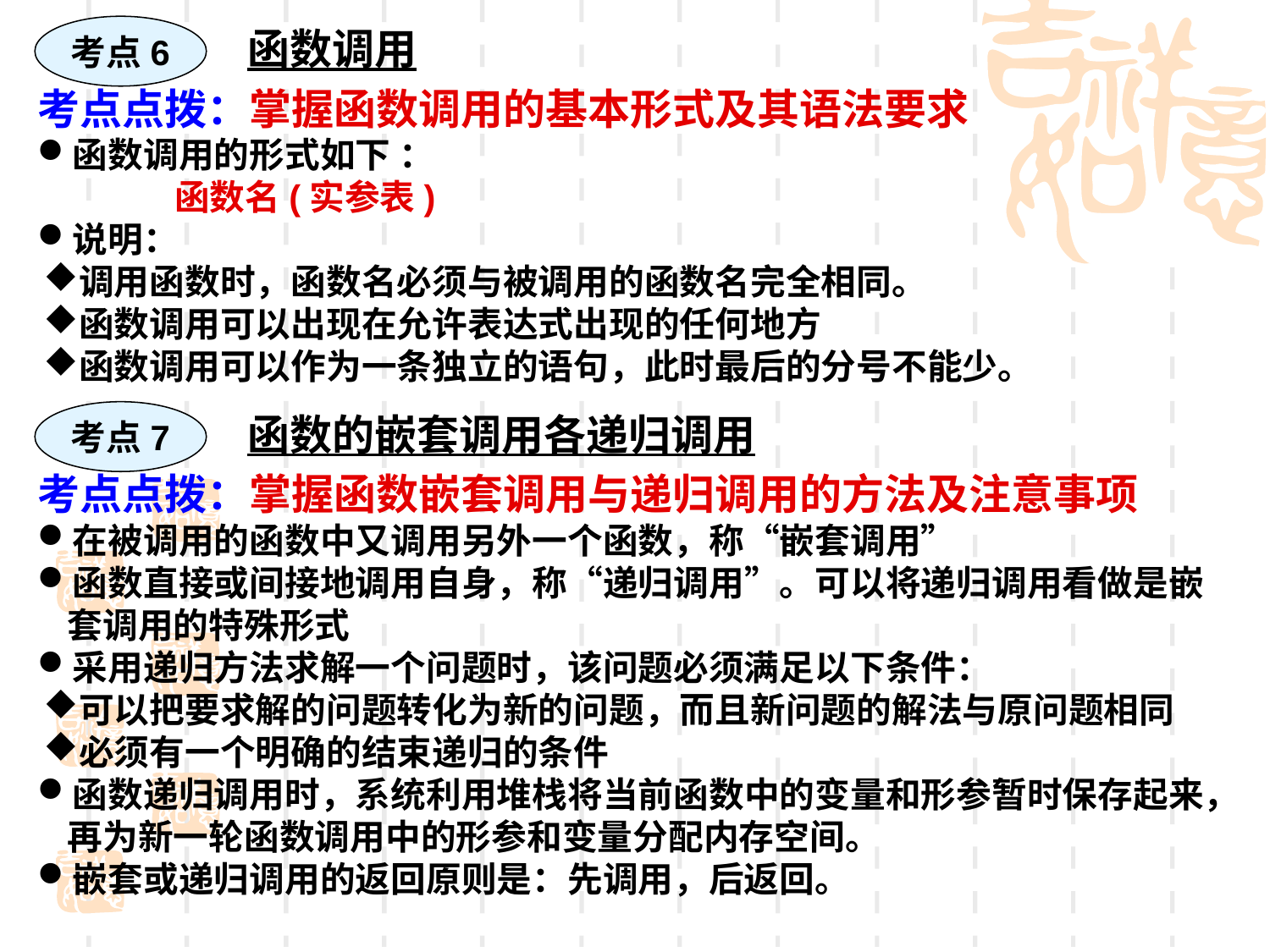

考点6
函数调用
考点点拨：掌握函数调用的基本形式及其语法要求
函数调用的形式如下 ：
                函数名(实参表)
说明：
调用函数时，函数名必须与被调用的函数名完全相同。
函数调用可以出现在允许表达式出现的任何地方
函数调用可以作为一条独立的语句，此时最后的分号不能少。
考点7
函数的嵌套调用各递归调用
考点点拨：掌握函数嵌套调用与递归调用的方法及注意事项
在被调用的函数中又调用另外一个函数，称“嵌套调用”
函数直接或间接地调用自身，称“递归调用”。可以将递归调用看做是嵌套调用的特殊形式
采用递归方法求解一个问题时，该问题必须满足以下条件：
可以把要求解的问题转化为新的问题，而且新问题的解法与原问题相同
必须有一个明确的结束递归的条件
函数递归调用时，系统利用堆栈将当前函数中的变量和形参暂时保存起来，再为新一轮函数调用中的形参和变量分配内存空间。
嵌套或递归调用的返回原则是：先调用，后返回。